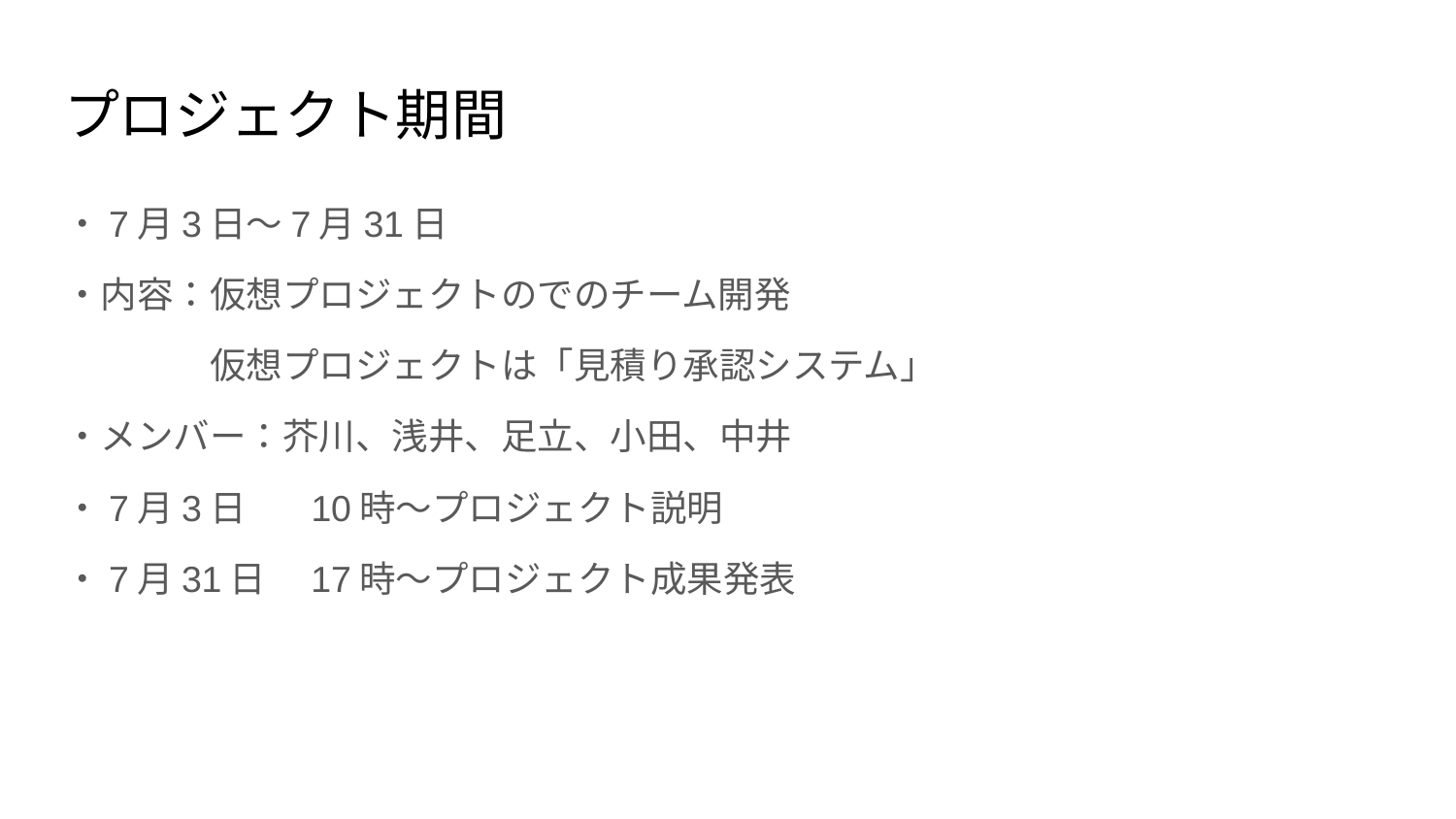

# プロジェクト期間
・7月3日〜7月31日
・内容：仮想プロジェクトのでのチーム開発
　　　　仮想プロジェクトは「見積り承認システム」
・メンバー：芥川、浅井、足立、小田、中井
・7月3日　  10時〜プロジェクト説明
・7月31日　17時〜プロジェクト成果発表